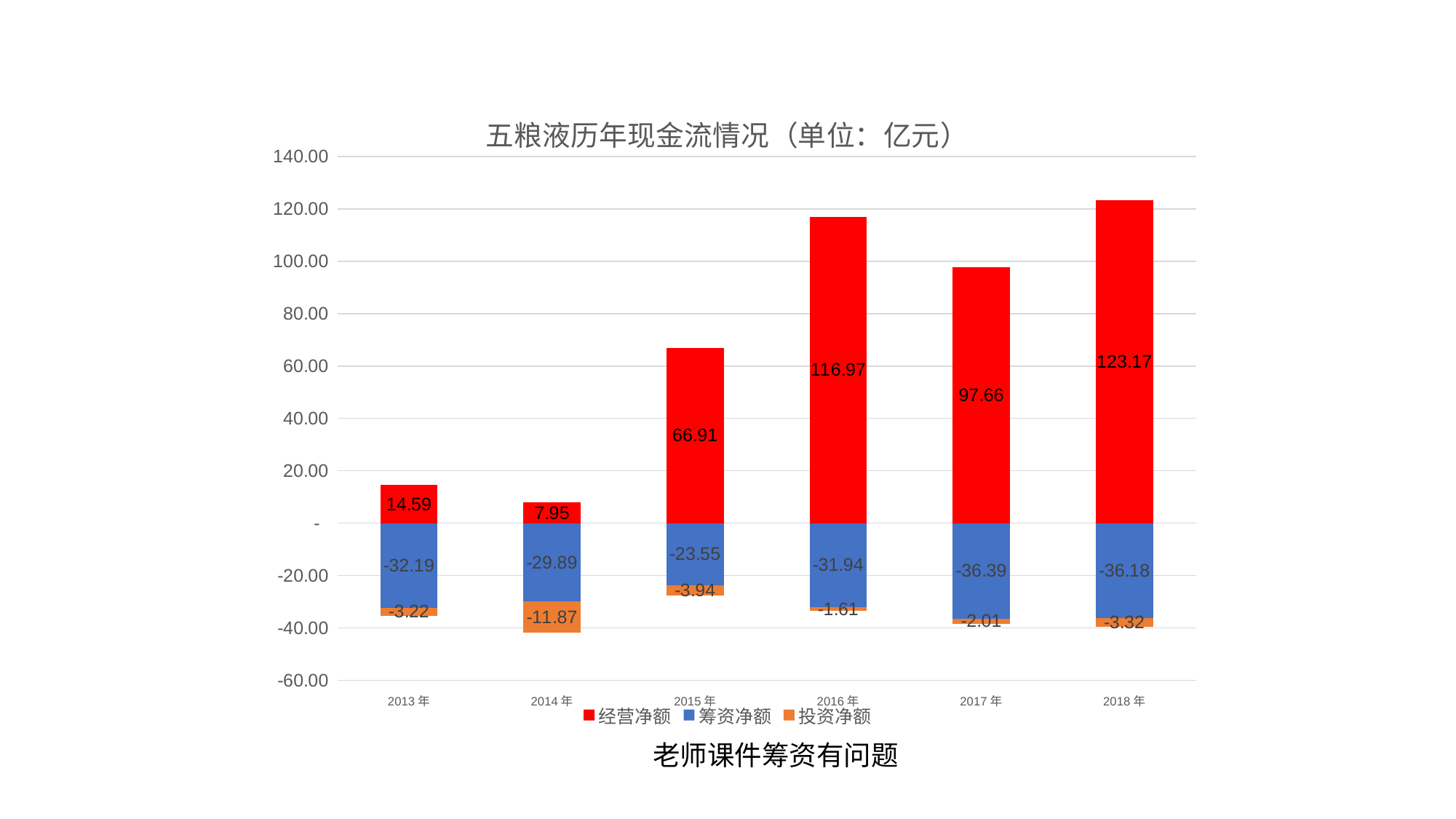

### Chart: 五粮液历年现金流情况（单位：亿元）

| Category | 经营净额 | 筹资净额 | 投资净额 |
|---|---|---|---|
| 2013年 | 14.59 | -32.19 | -3.22 |
| 2014年 | 7.95 | -29.89 | -11.87 |
| 2015年 | 66.91 | -23.55 | -3.94 |
| 2016年 | 116.97 | -31.94 | -1.61 |
| 2017年 | 97.66 | -36.39 | -2.01 |
| 2018年 | 123.17 | -36.18 | -3.32 |
老师课件筹资有问题